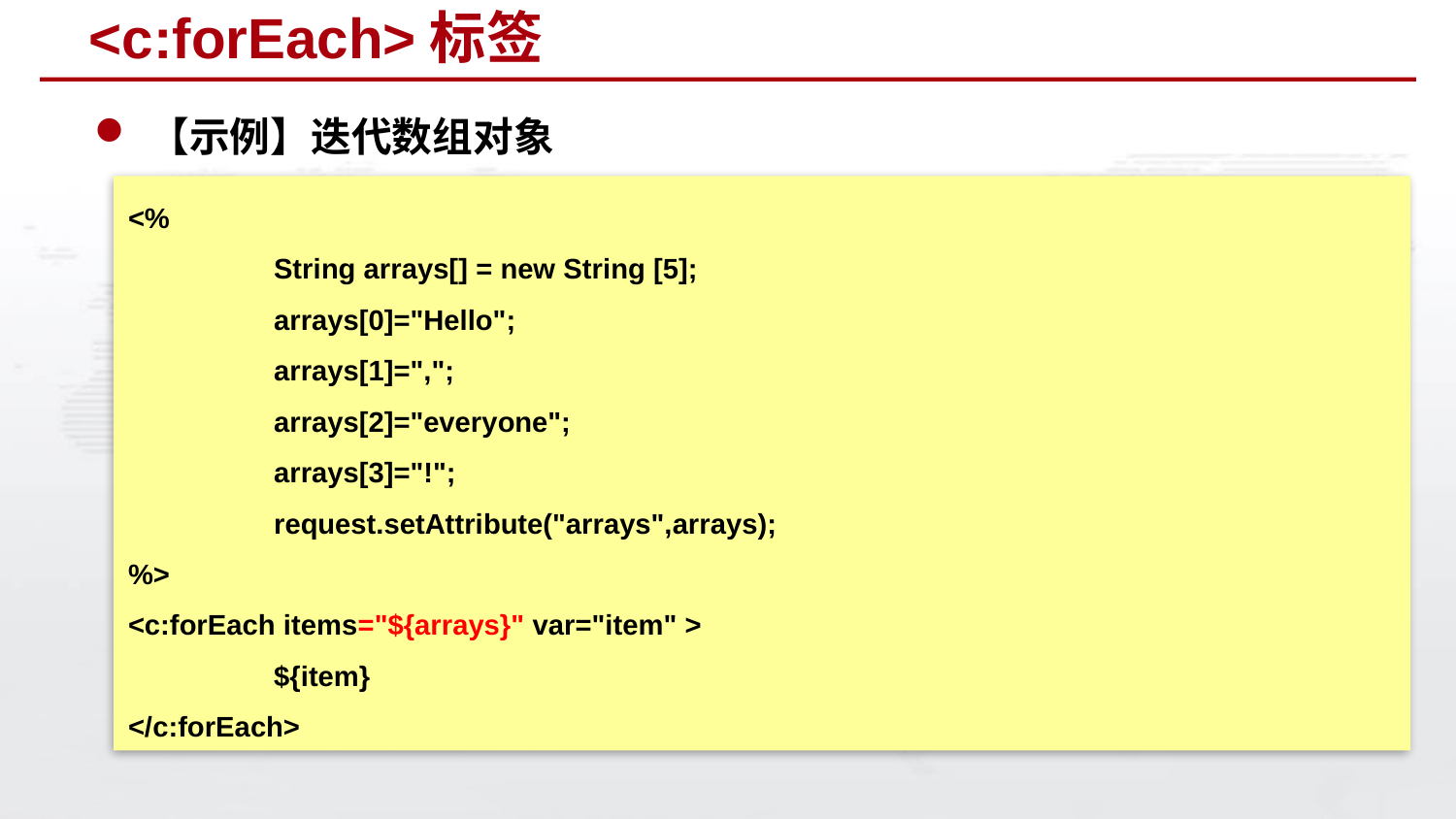

# <c:forEach>标签
【示例】迭代数组对象
<%
	String arrays[] = new String [5];
	arrays[0]="Hello";
	arrays[1]=",";
	arrays[2]="everyone";
	arrays[3]="!";
	request.setAttribute("arrays",arrays);
%>
<c:forEach items="${arrays}" var="item" >
	${item}
</c:forEach>